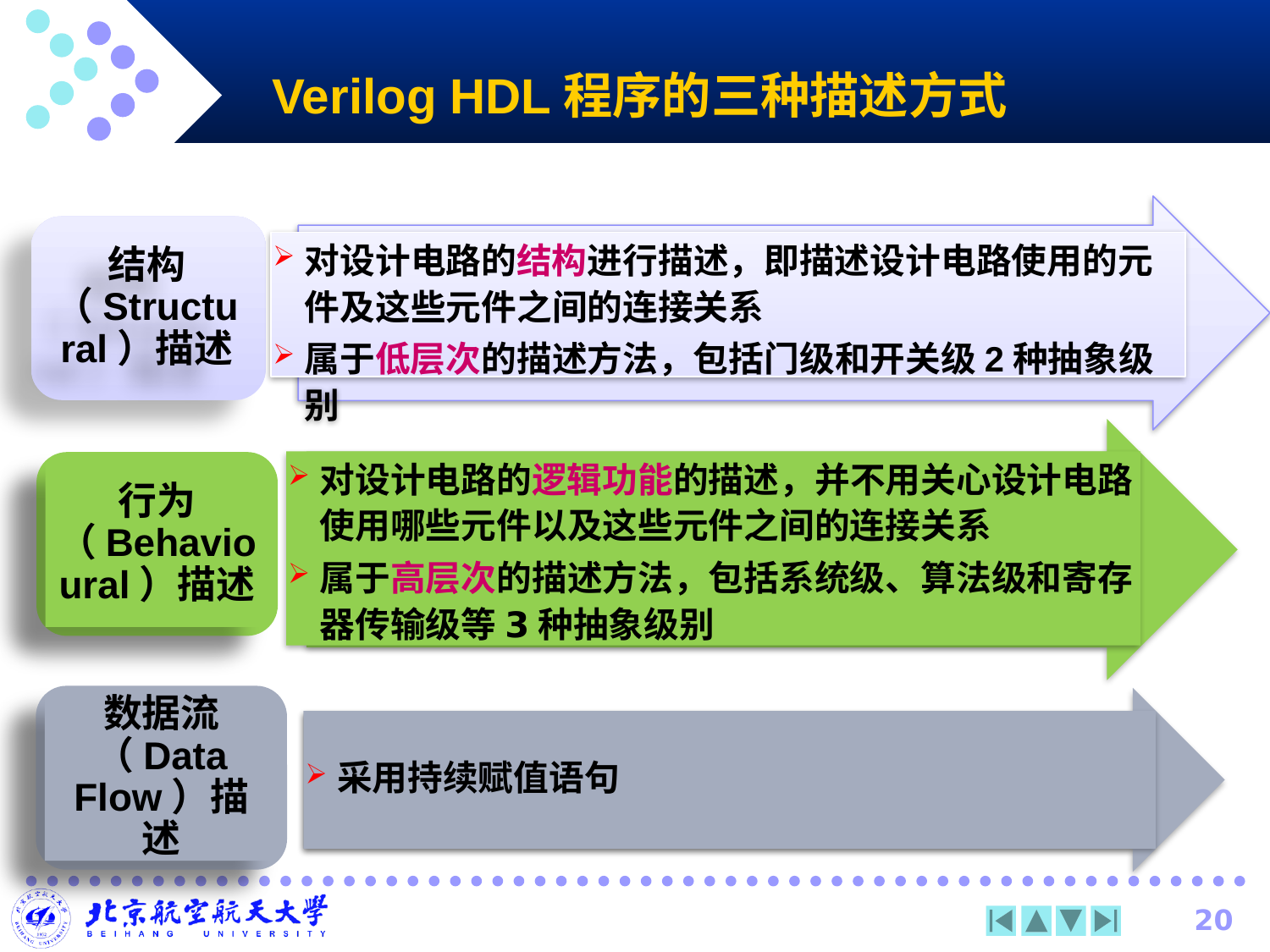

Verilog HDL程序的三种描述方式

对设计电路的结构进行描述，即描述设计电路使用的元件及这些元件之间的连接关系
属于低层次的描述方法，包括门级和开关级2种抽象级别

结构（Structural）描述

对设计电路的逻辑功能的描述，并不用关心设计电路使用哪些元件以及这些元件之间的连接关系
属于高层次的描述方法，包括系统级、算法级和寄存器传输级等3种抽象级别

行为（Behavioural）描述

数据流（Data Flow）描述

采用持续赋值语句
20